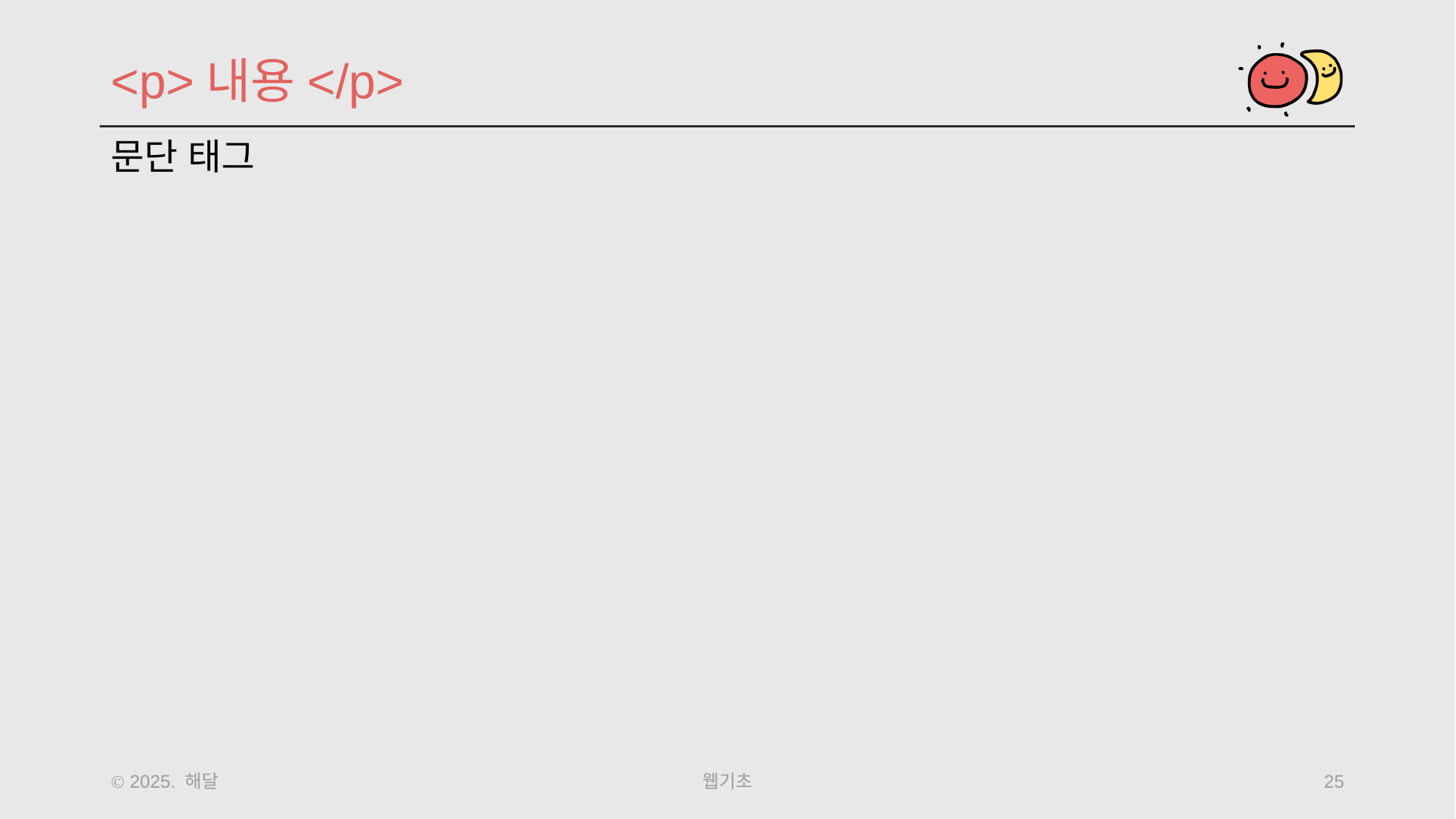

<p>내용</p>
문단 태그
Ⓒ 2025. 해달
웹기초
25